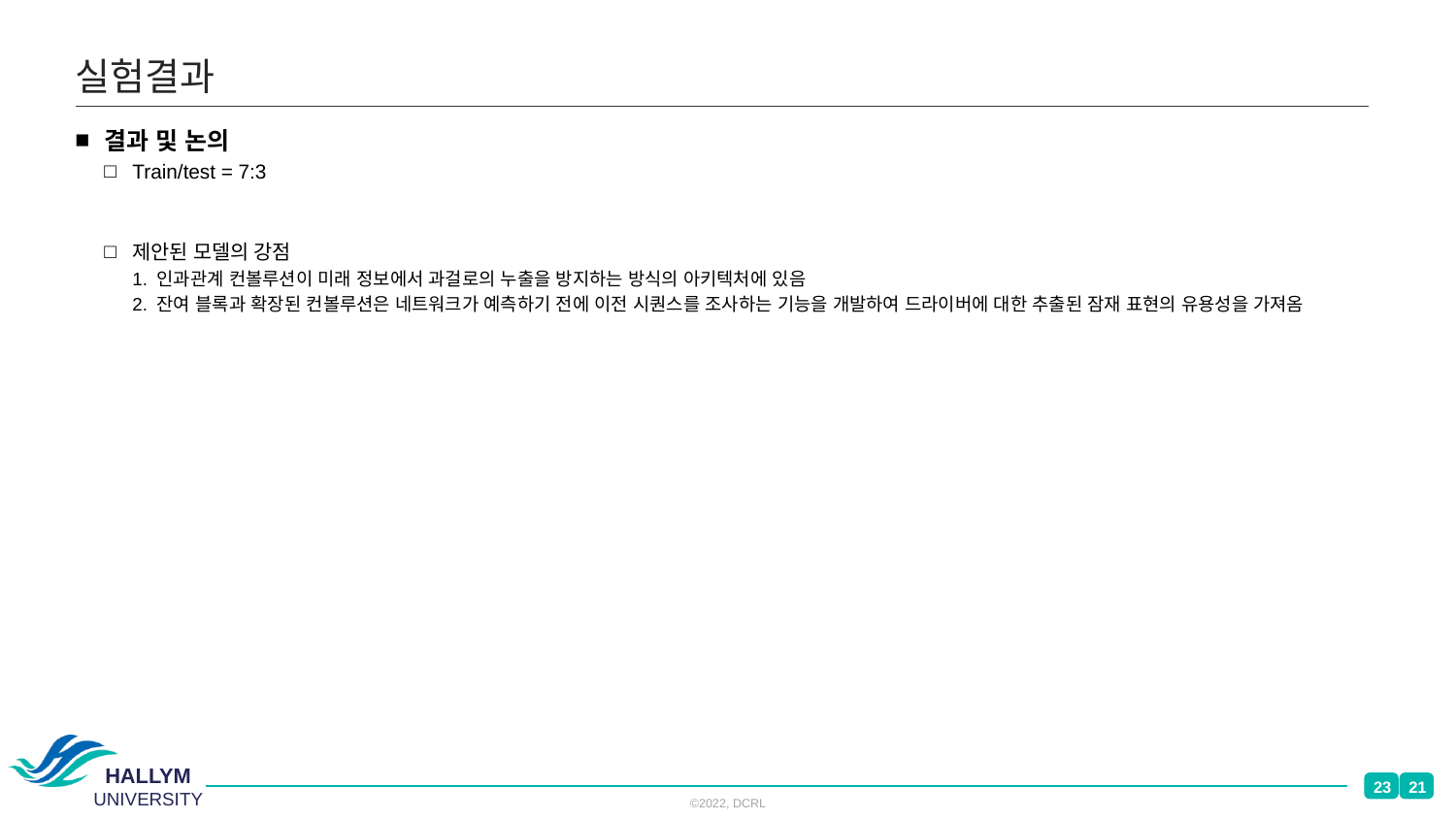

# 실험결과
결과 및 논의
Train/test = 7:3

제안된 모델의 강점
1. 인과관계 컨볼루션이 미래 정보에서 과걸로의 누출을 방지하는 방식의 아키텍처에 있음
2. 잔여 블록과 확장된 컨볼루션은 네트워크가 예측하기 전에 이전 시퀀스를 조사하는 기능을 개발하여 드라이버에 대한 추출된 잠재 표현의 유용성을 가져옴